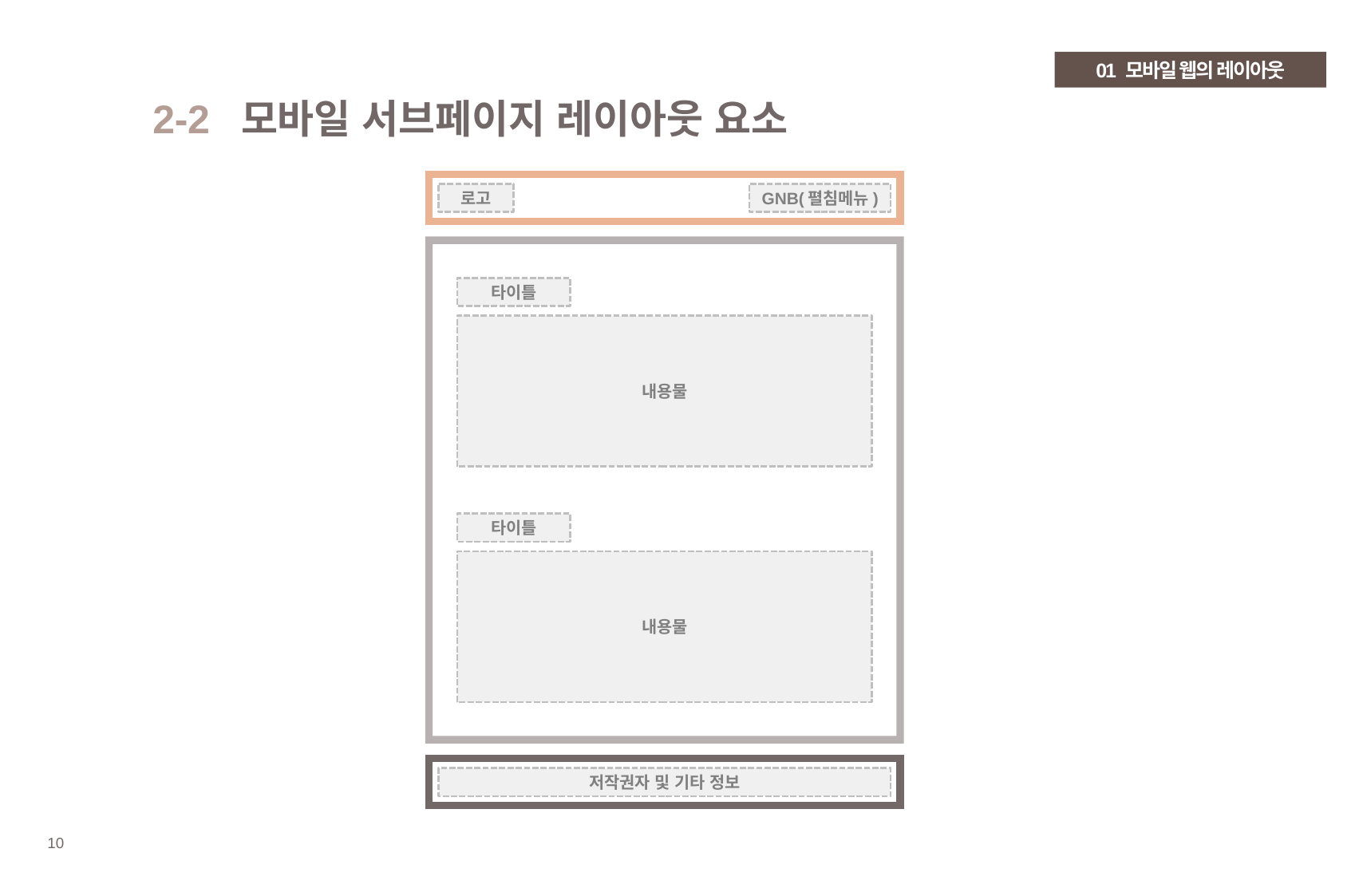

01 모바일 웹의 레이아웃
# 2-2  모바일 서브페이지 레이아웃 요소

로고
GNB(펼침메뉴)

타이틀
내용물
타이틀
내용물

저작권자 및 기타 정보